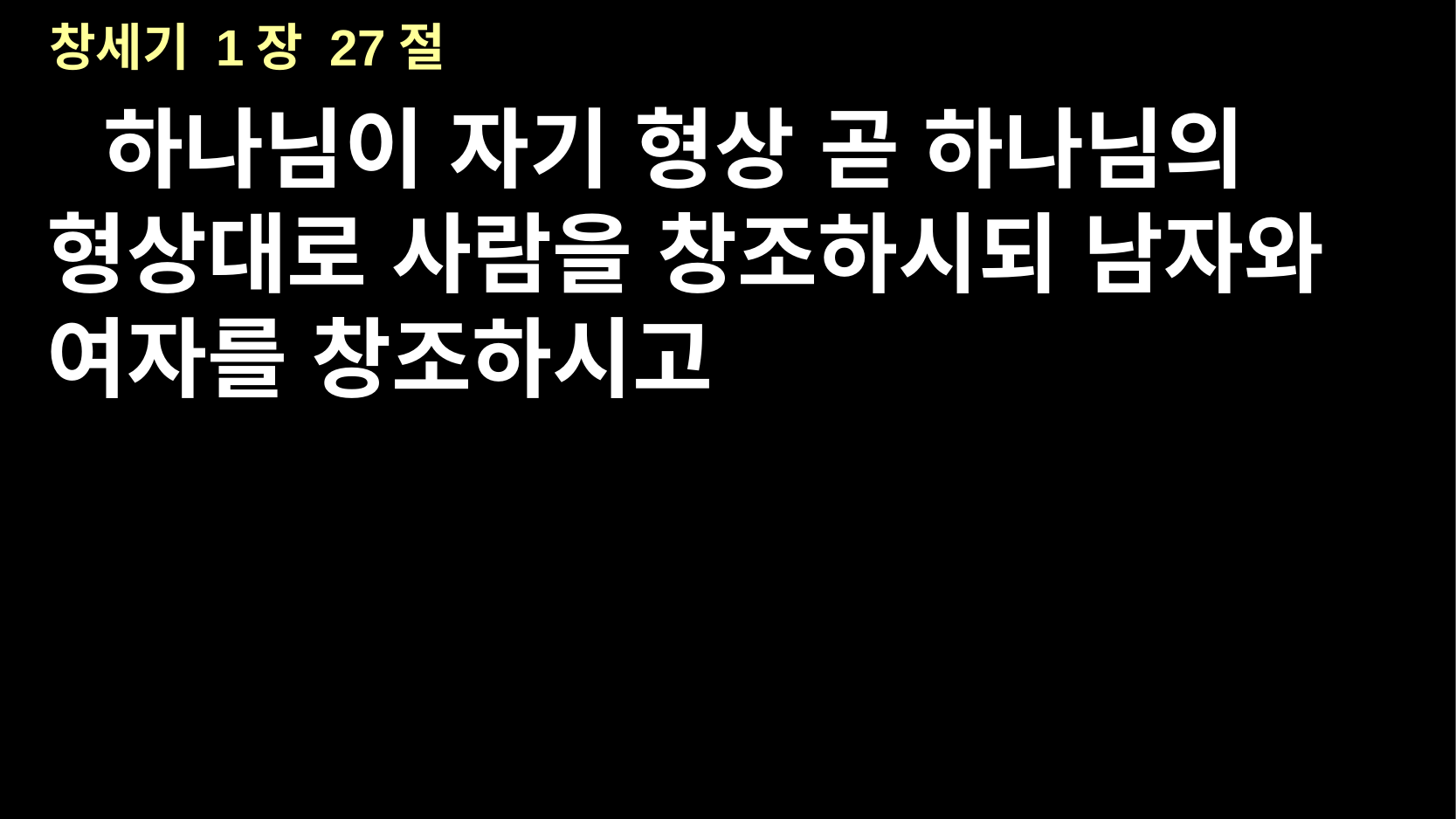

# 창세기 1장 27절
하나님이 자기 형상 곧 하나님의 형상대로 사람을 창조하시되 남자와 여자를 창조하시고